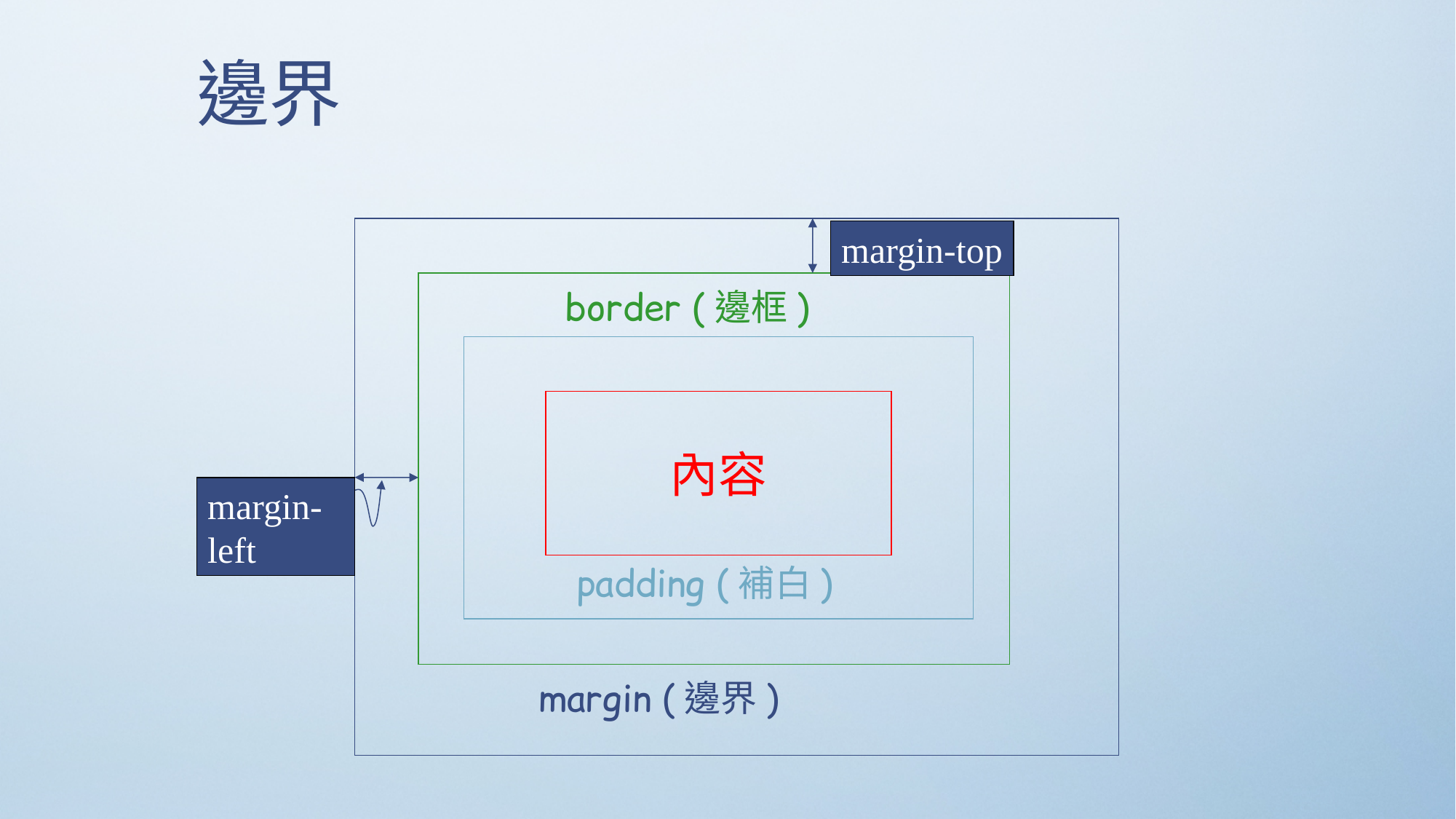

邊界

margin (邊界)

border (邊框)

padding (補白)
內容

margin-top

margin-left